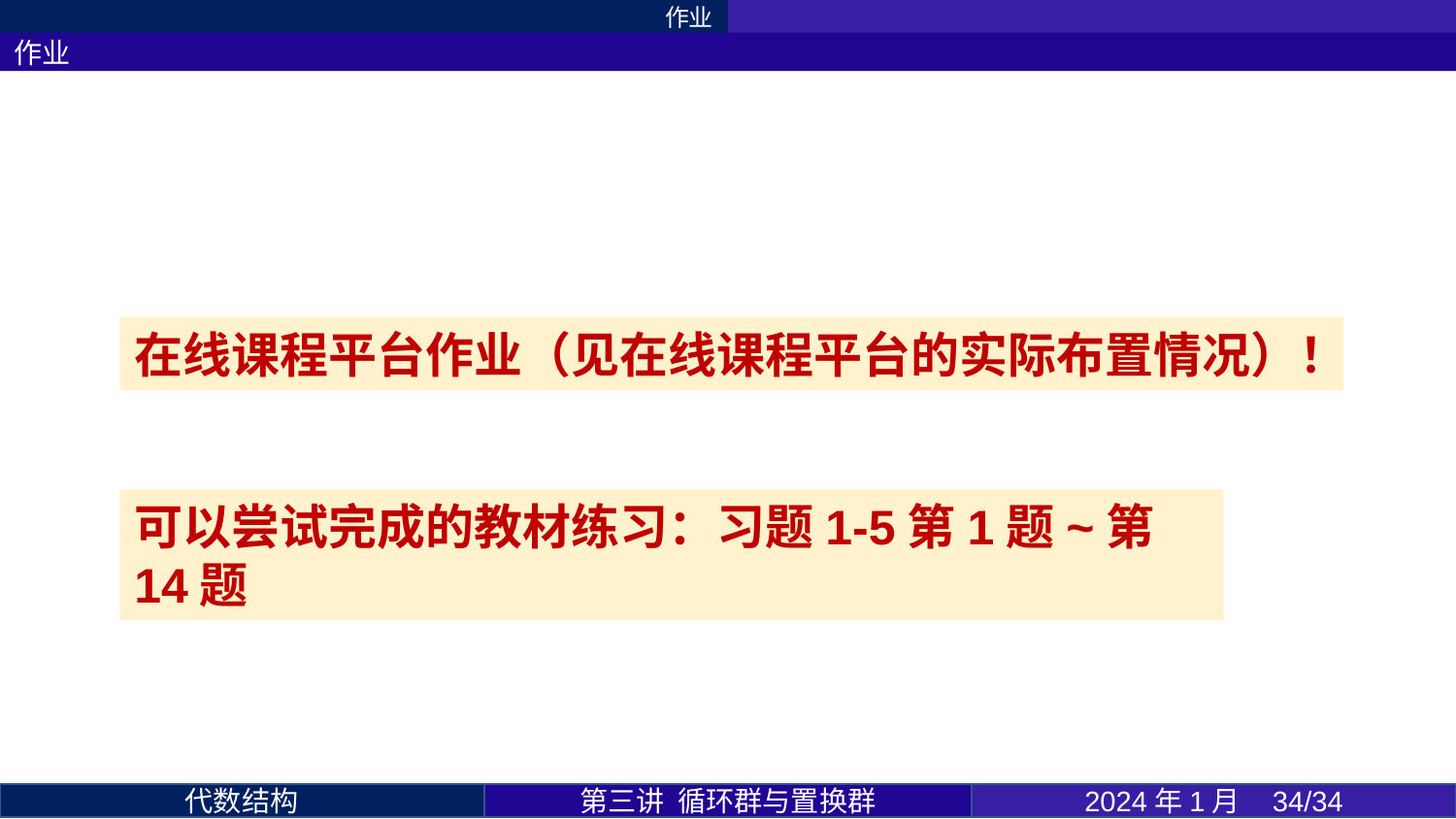

作业
作业
在线课程平台作业（见在线课程平台的实际布置情况）！
可以尝试完成的教材练习：习题1-5第1题~第14题
第三讲  循环群与置换群
2024年1月    34/34
代数结构